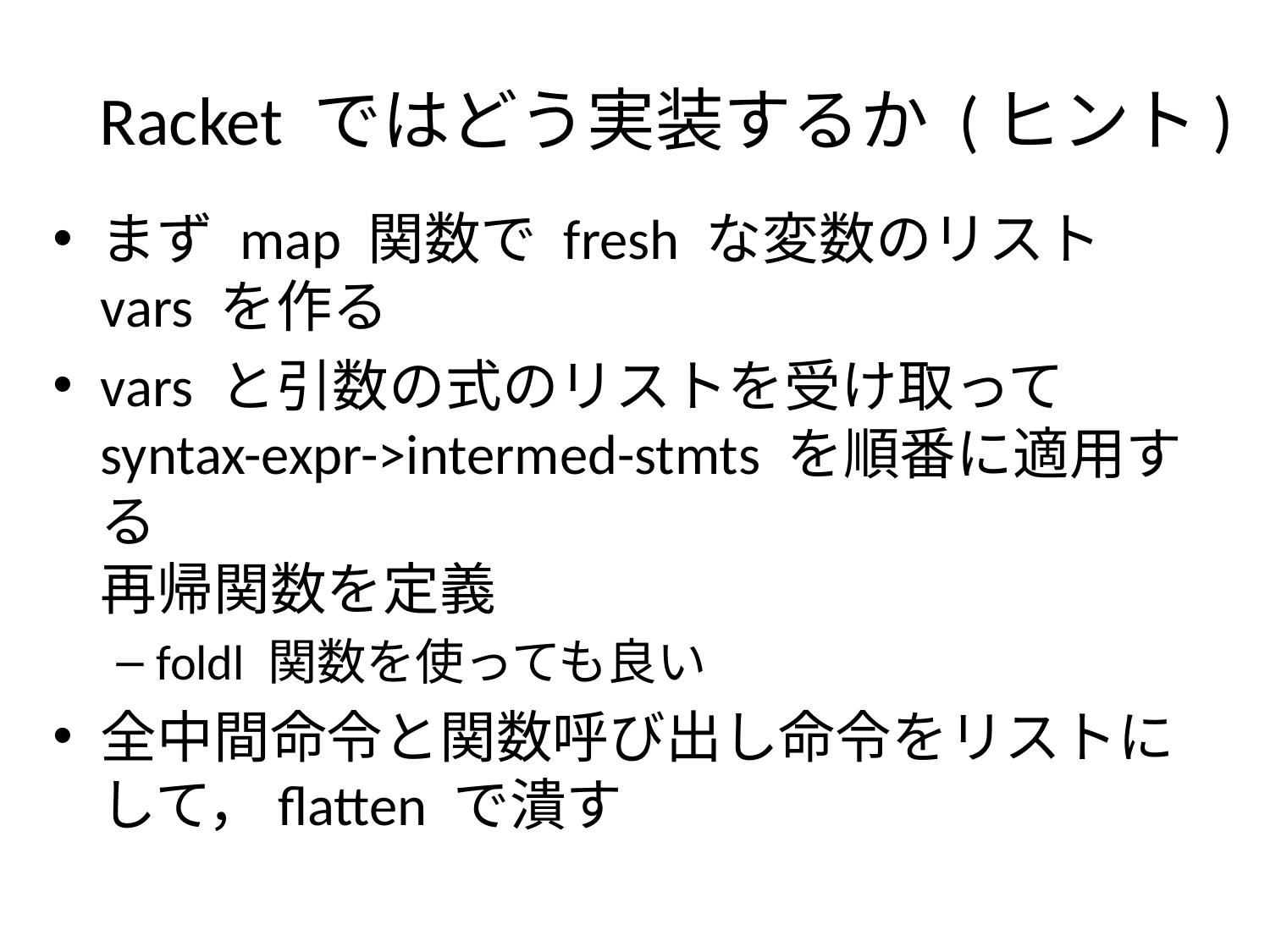

# Racket ではどう実装するか (ヒント)
まず map 関数で fresh な変数のリスト vars を作る
vars と引数の式のリストを受け取って syntax-expr->intermed-stmts を順番に適用する
再帰関数を定義
foldl 関数を使っても良い
全中間命令と関数呼び出し命令をリストにして，flatten で潰す